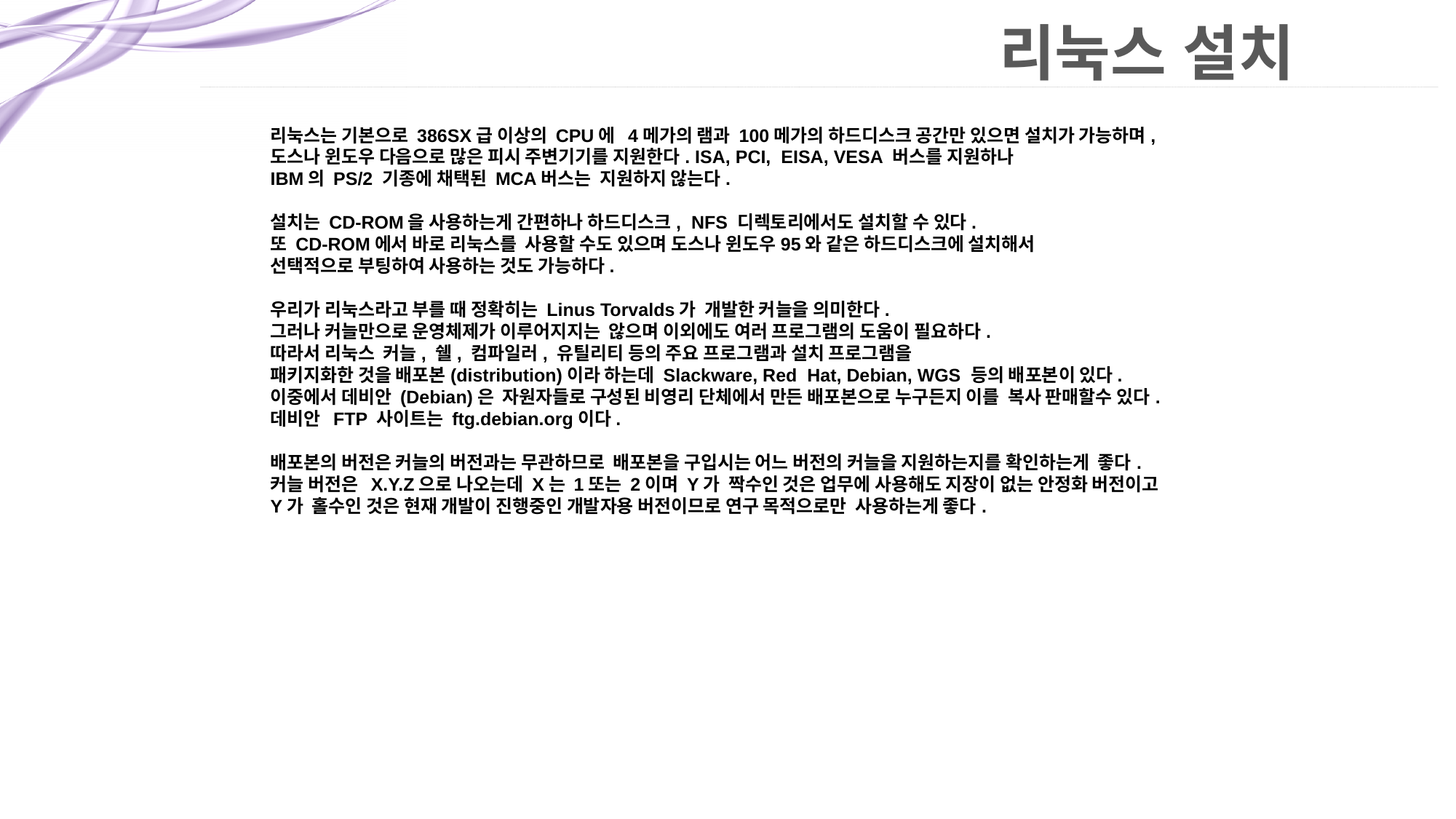

# 리눅스 설치
리눅스는 기본으로 386SX급 이상의 CPU에  4메가의 램과 100메가의 하드디스크 공간만 있으면 설치가 가능하며,
도스나 윈도우 다음으로 많은 피시 주변기기를 지원한다. ISA, PCI,  EISA, VESA 버스를 지원하나
IBM의 PS/2 기종에 채택된 MCA버스는  지원하지 않는다.
설치는 CD-ROM을 사용하는게 간편하나 하드디스크,  NFS 디렉토리에서도 설치할 수 있다.
또 CD-ROM에서 바로 리눅스를  사용할 수도 있으며 도스나 윈도우95와 같은 하드디스크에 설치해서
선택적으로 부팅하여 사용하는 것도 가능하다.
우리가 리눅스라고 부를 때 정확히는 Linus Torvalds가  개발한 커늘을 의미한다.
그러나 커늘만으로 운영체제가 이루어지지는  않으며 이외에도 여러 프로그램의 도움이 필요하다.
따라서 리눅스  커늘, 쉘, 컴파일러, 유틸리티 등의 주요 프로그램과 설치 프로그램을
패키지화한 것을 배포본(distribution)이라 하는데 Slackware, Red  Hat, Debian, WGS 등의 배포본이 있다.
이중에서 데비안 (Debian)은  자원자들로 구성된 비영리 단체에서 만든 배포본으로 누구든지 이를  복사 판매할수 있다.
데비안  FTP 사이트는 ftg.debian.org이다.
배포본의 버전은 커늘의 버전과는 무관하므로  배포본을 구입시는 어느 버전의 커늘을 지원하는지를 확인하는게  좋다.
커늘 버전은  X.Y.Z으로 나오는데 X는 1또는 2이며 Y가  짝수인 것은 업무에 사용해도 지장이 없는 안정화 버전이고
Y가  홀수인 것은 현재 개발이 진행중인 개발자용 버전이므로 연구 목적으로만  사용하는게 좋다.